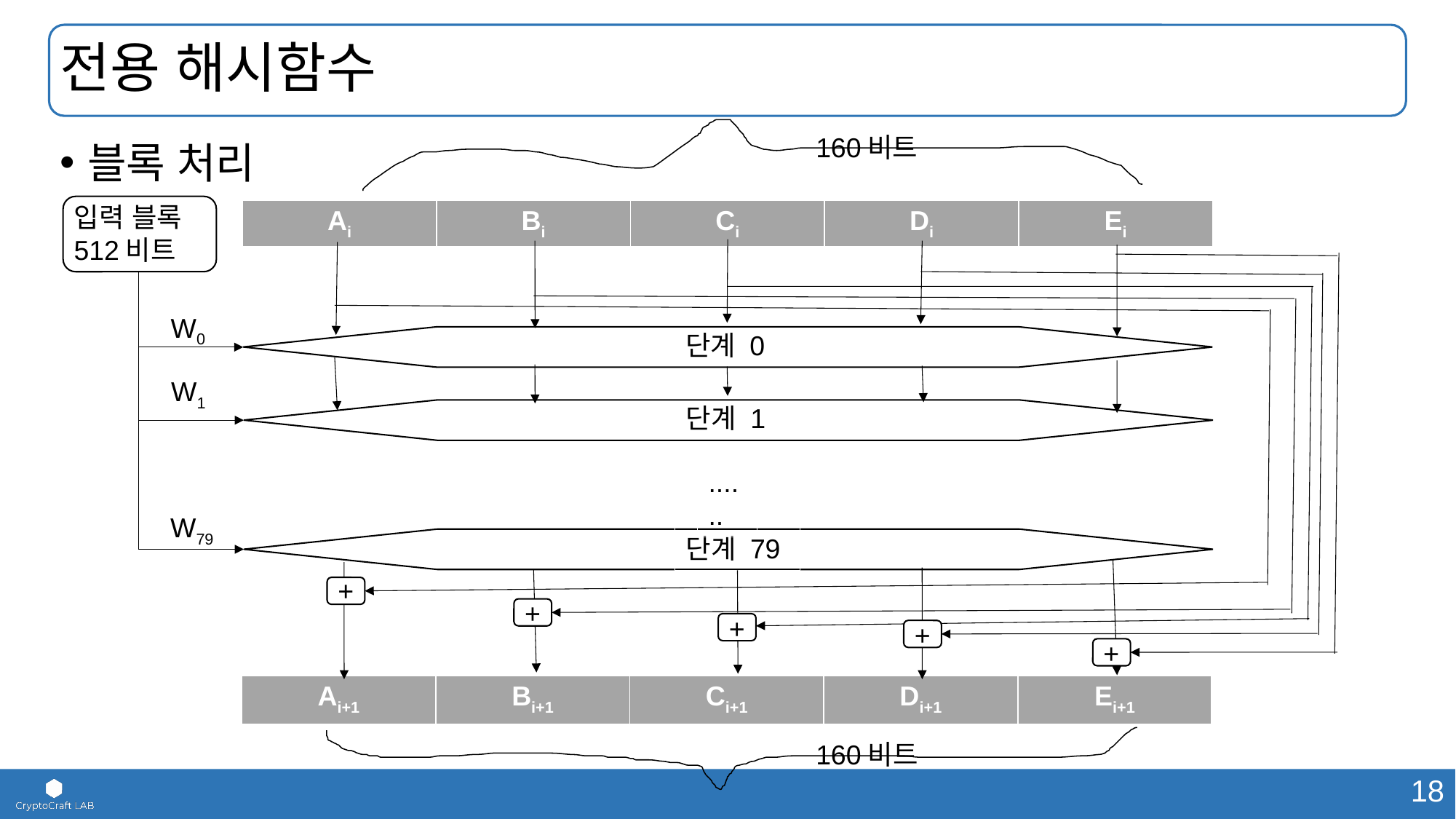

# 전용 해시함수

160비트
블록 처리
입력 블록 512비트

| Ai | Bi | Ci | Di | Ei |
| --- | --- | --- | --- | --- |

W0
단계 0

W1
단계 1

......
W79
단계 79

+

+

+
+

+

| Ai+1 | Bi+1 | Ci+1 | Di+1 | Ei+1 |
| --- | --- | --- | --- | --- |

160비트